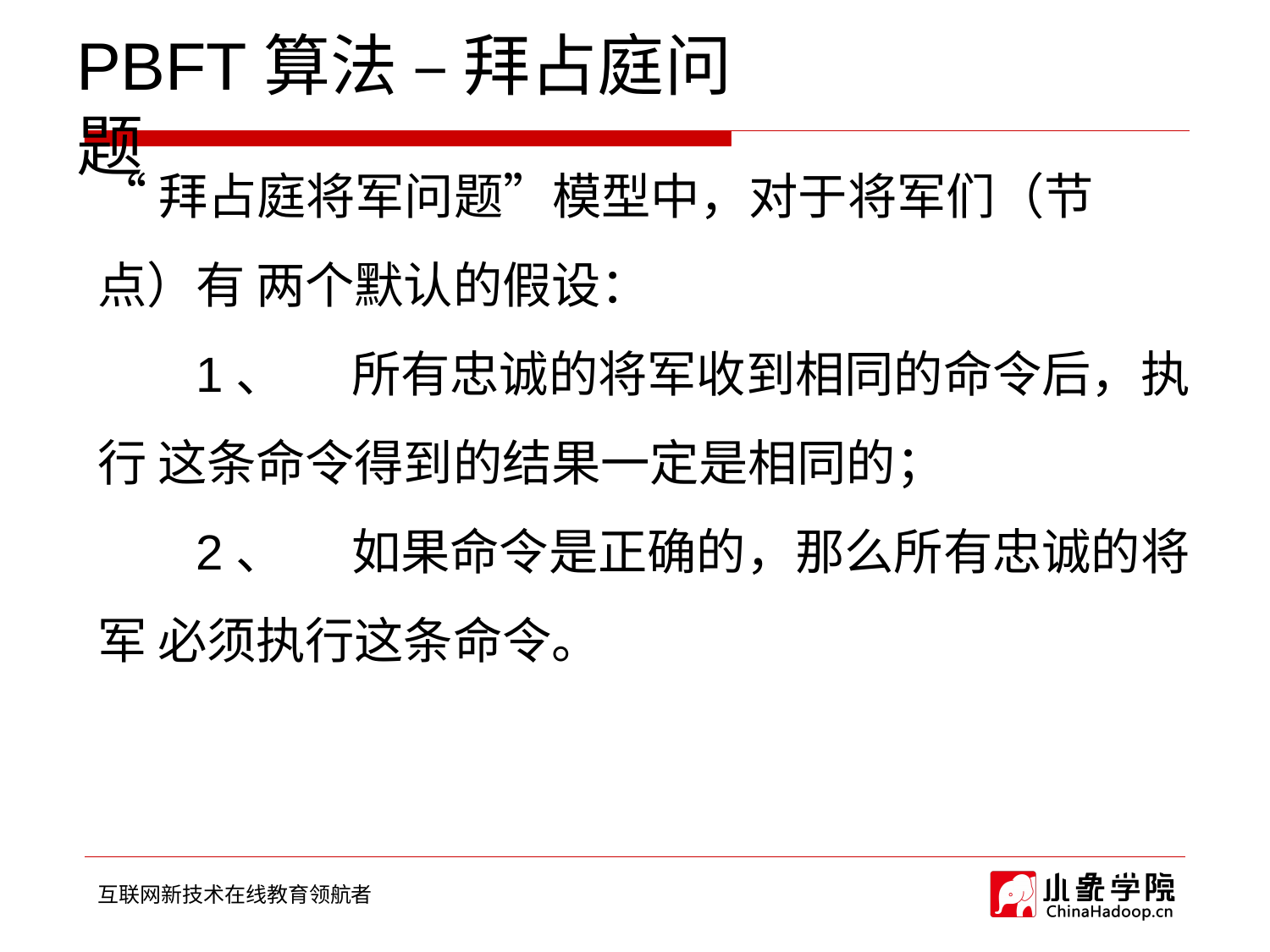

# PBFT算法 – 拜占庭问题
“拜占庭将军问题”模型中，对于将军们（节点）有 两个默认的假设：
1、	所有忠诚的将军收到相同的命令后，执行 这条命令得到的结果一定是相同的；
2、	如果命令是正确的，那么所有忠诚的将军 必须执行这条命令。
互联网新技术在线教育领航者